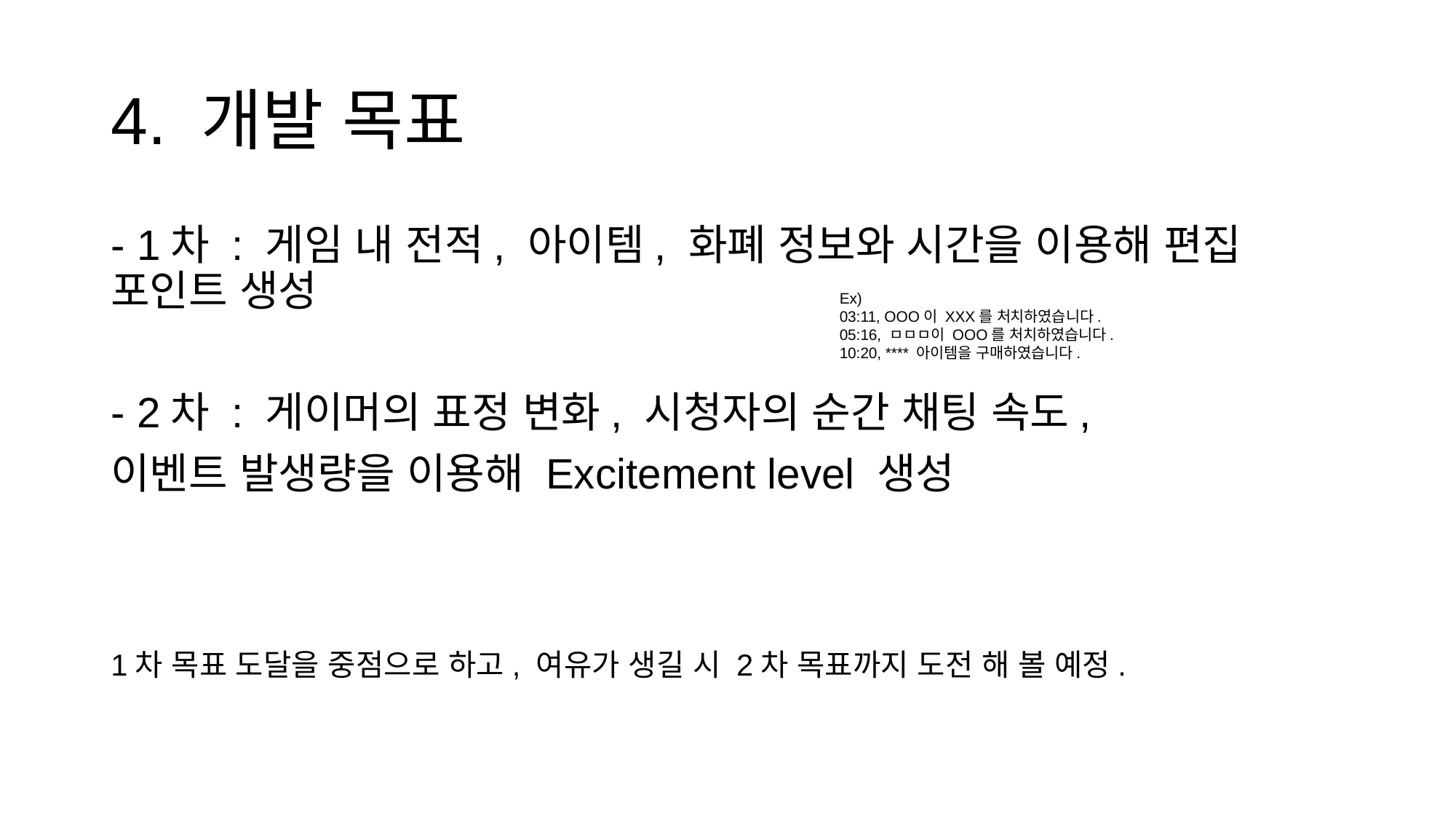

# 4. 개발 목표
- 1차 : 게임 내 전적, 아이템, 화폐 정보와 시간을 이용해 편집 포인트 생성

- 2차 : 게이머의 표정 변화, 시청자의 순간 채팅 속도,
이벤트 발생량을 이용해 Excitement level 생성

1차 목표 도달을 중점으로 하고, 여유가 생길 시 2차 목표까지 도전 해 볼 예정.
Ex)
03:11, OOO이 XXX를 처치하였습니다.
05:16, ㅁㅁㅁ이 OOO를 처치하였습니다.
10:20, **** 아이템을 구매하였습니다.